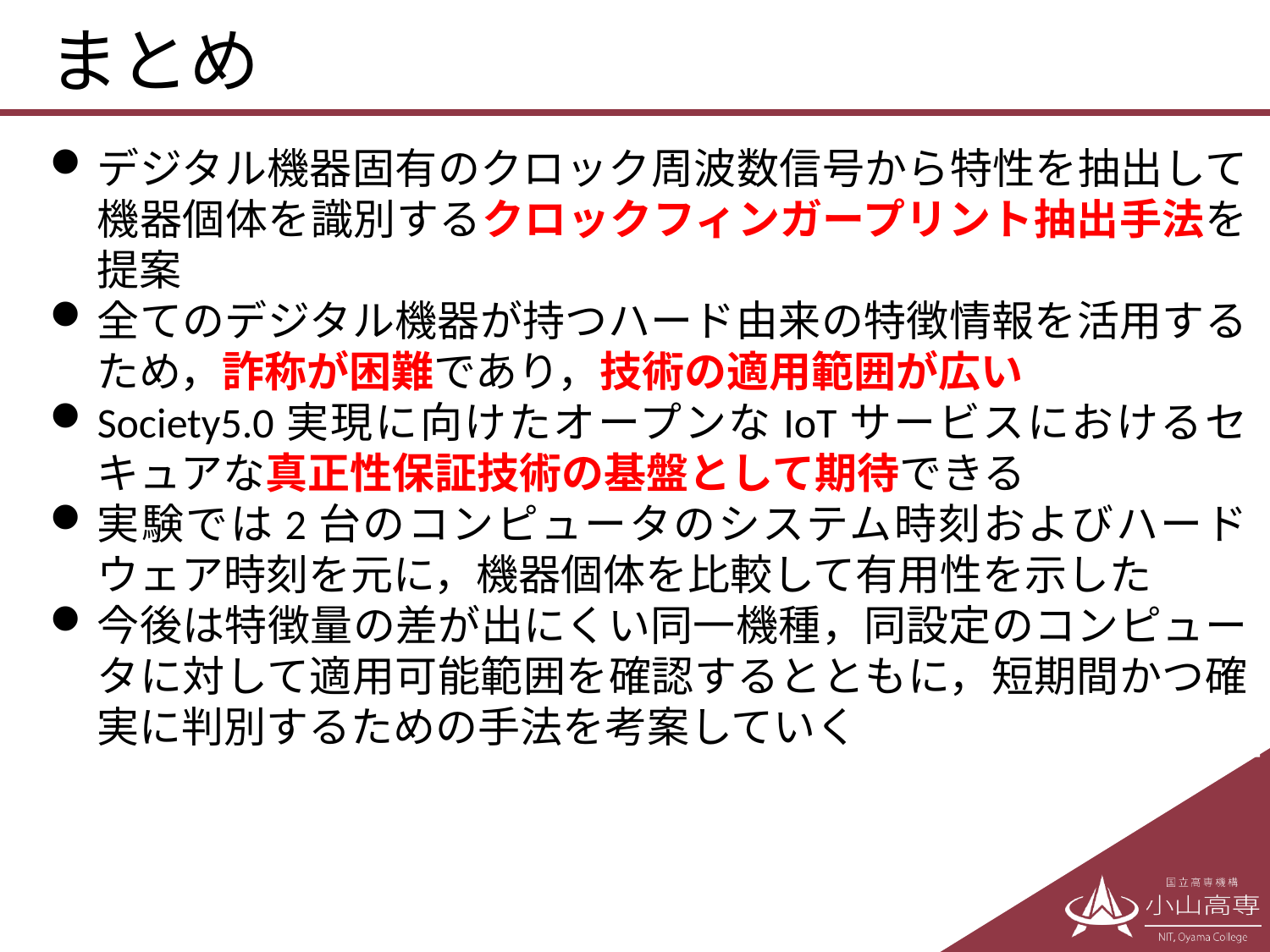

# まとめ
デジタル機器固有のクロック周波数信号から特性を抽出して機器個体を識別するクロックフィンガープリント抽出手法を提案
全てのデジタル機器が持つハード由来の特徴情報を活用するため，詐称が困難であり，技術の適用範囲が広い
Society5.0実現に向けたオープンなIoTサービスにおけるセキュアな真正性保証技術の基盤として期待できる
実験では2台のコンピュータのシステム時刻およびハードウェア時刻を元に，機器個体を比較して有用性を示した
今後は特徴量の差が出にくい同一機種，同設定のコンピュータに対して適用可能範囲を確認するとともに，短期間かつ確実に判別するための手法を考案していく